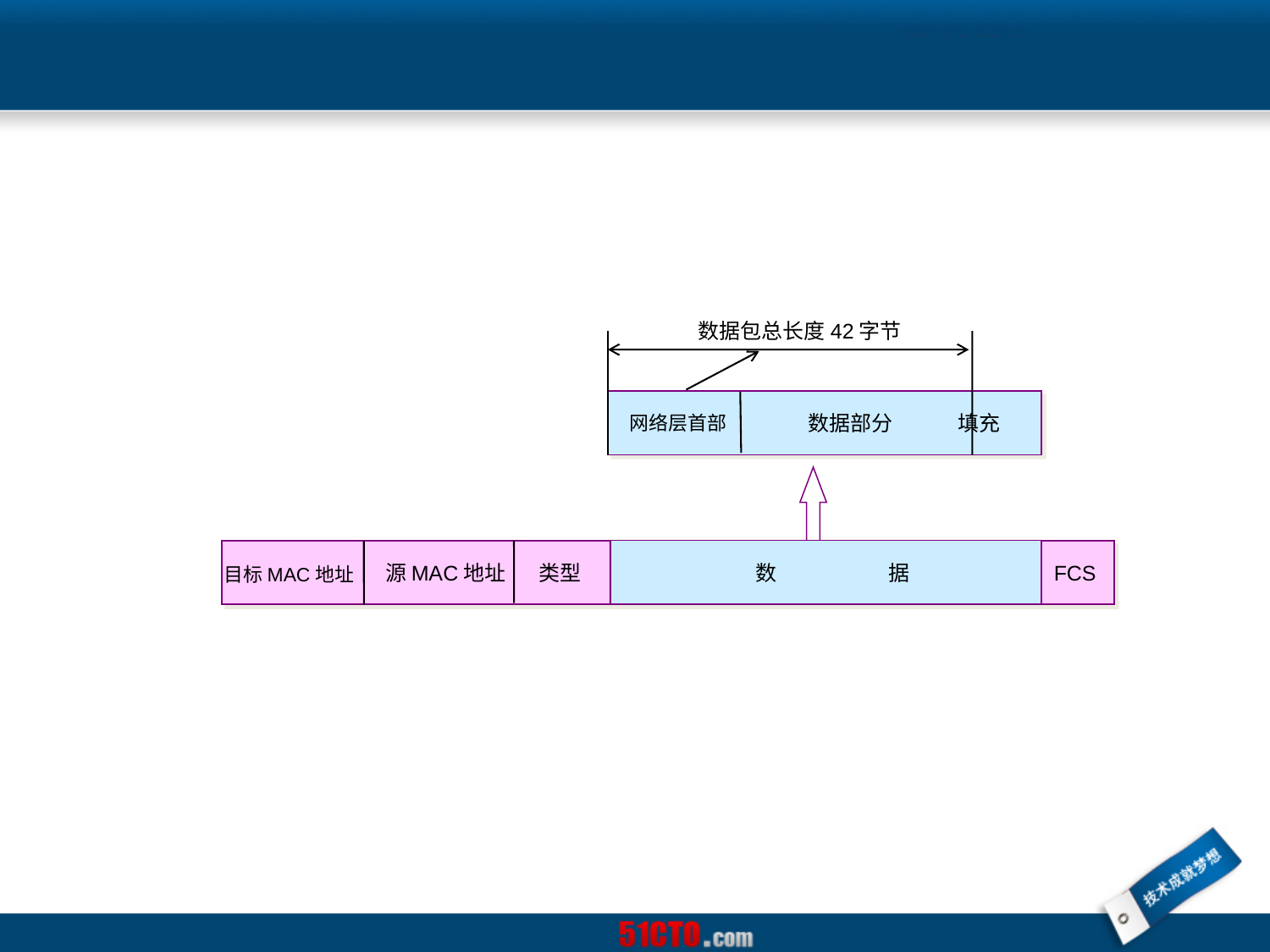

数据包总长度42字节

                                   数据部分              填充

网络层首部

          数                        据

FCS

源MAC地址
类型
目标MAC地址